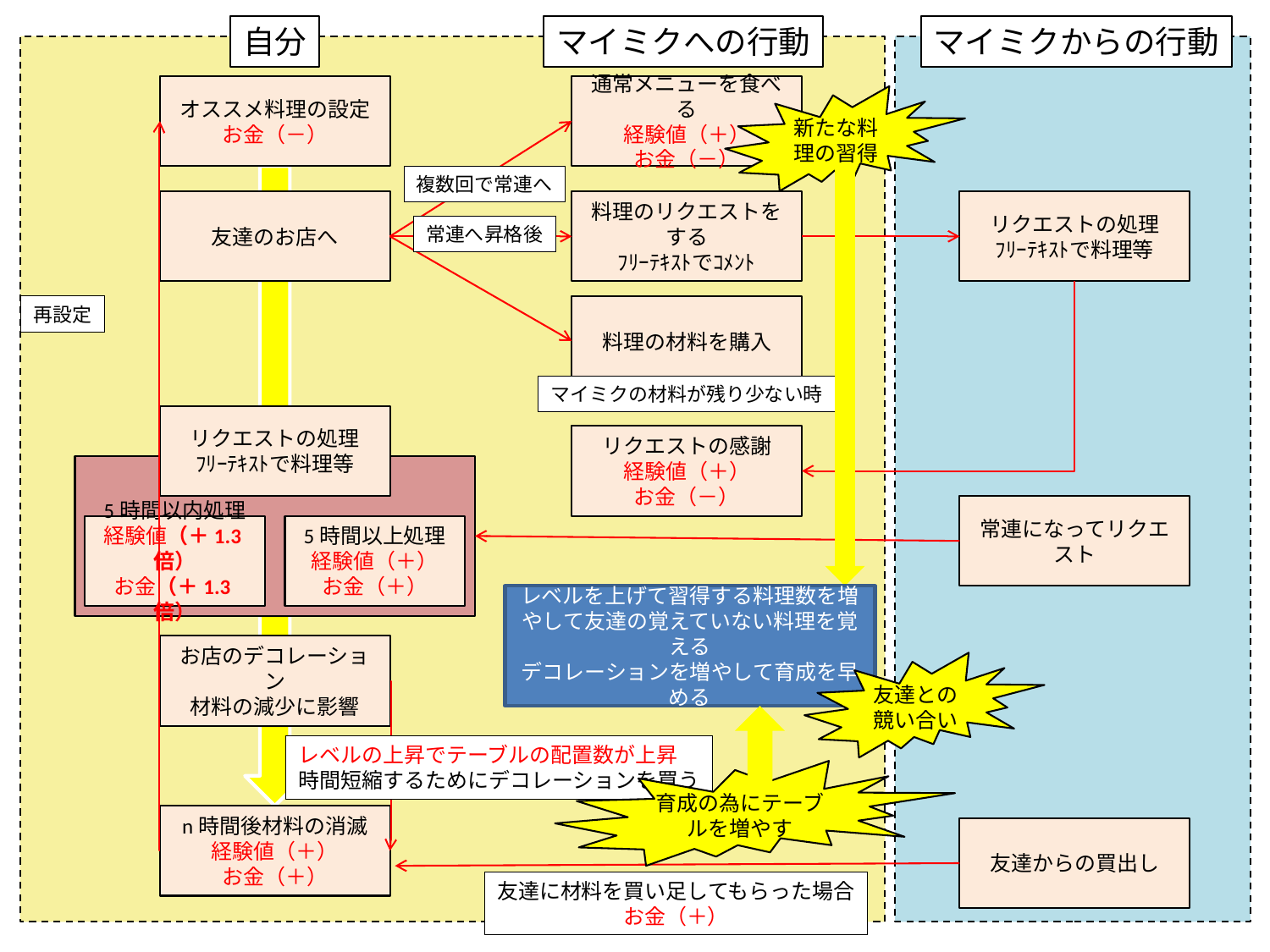

自分
マイミクへの行動
マイミクからの行動

オススメ料理の設定
お金（－）
通常メニューを食べる
経験値（＋）
お金（－）
新たな料理の習得

複数回で常連へ

友達のお店へ
料理のリクエストをする
ﾌﾘｰﾃｷｽﾄでｺﾒﾝﾄ
リクエストの処理
ﾌﾘｰﾃｷｽﾄで料理等
常連へ昇格後
再設定
料理の材料を購入
マイミクの材料が残り少ない時
リクエストの処理
ﾌﾘｰﾃｷｽﾄで料理等

5時間以内処理
経験値（＋1.3倍）
お金（＋1.3倍）
5時間以上処理
経験値（＋）
お金（＋）
リクエストの感謝
経験値（＋）
お金（－）
常連になってリクエスト

レベルを上げて習得する料理数を増やして友達の覚えていない料理を覚える
デコレーションを増やして育成を早める
お店のデコレーション
材料の減少に影響
友達との競い合い

レベルの上昇でテーブルの配置数が上昇
時間短縮するためにデコレーションを買う
育成の為にテーブルを増やす
n時間後材料の消滅
経験値（＋）
お金（＋）
友達からの買出し
友達に材料を買い足してもらった場合
お金（＋）